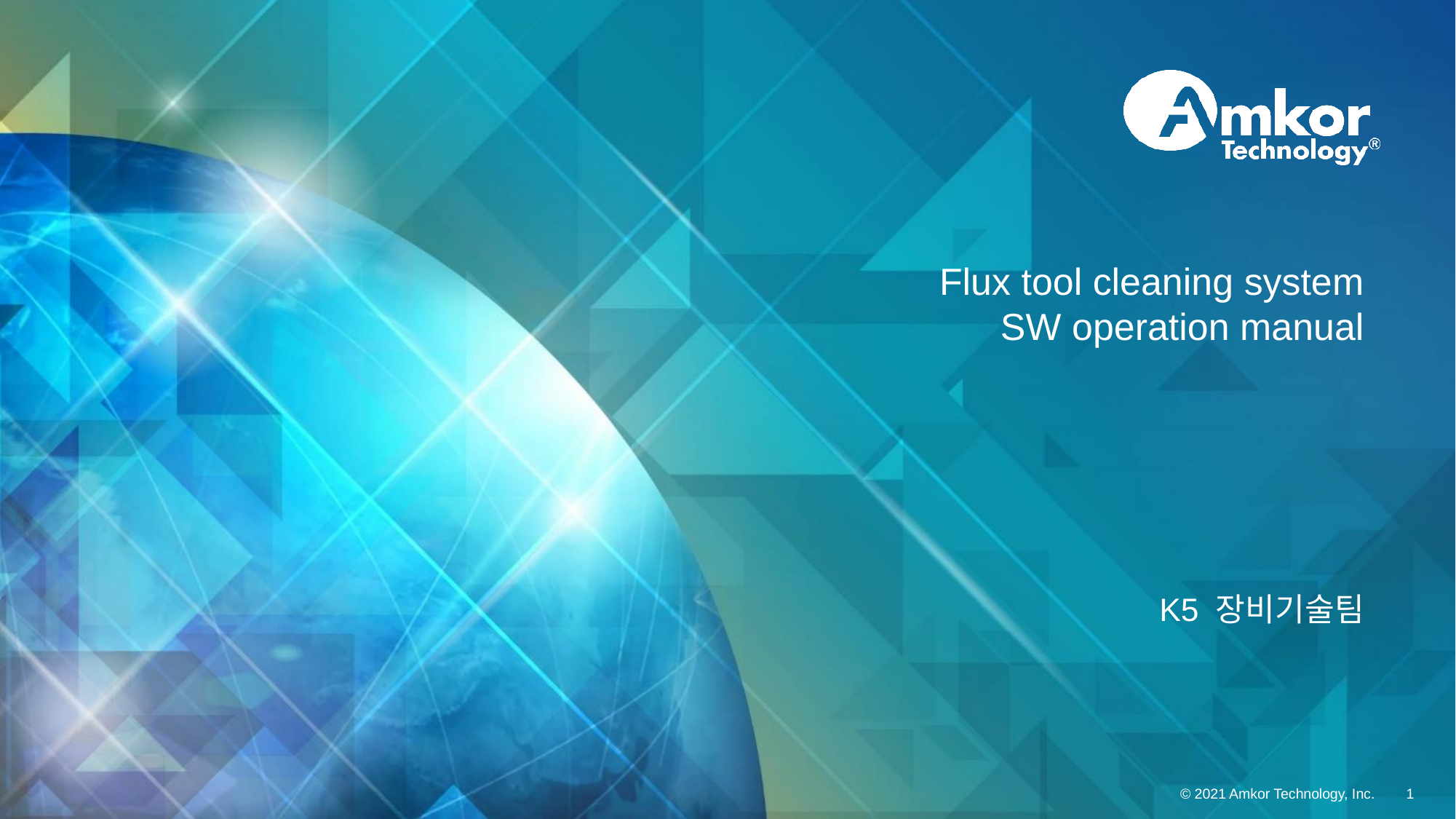

# Flux tool cleaning system SW operation manual
K5 장비기술팀